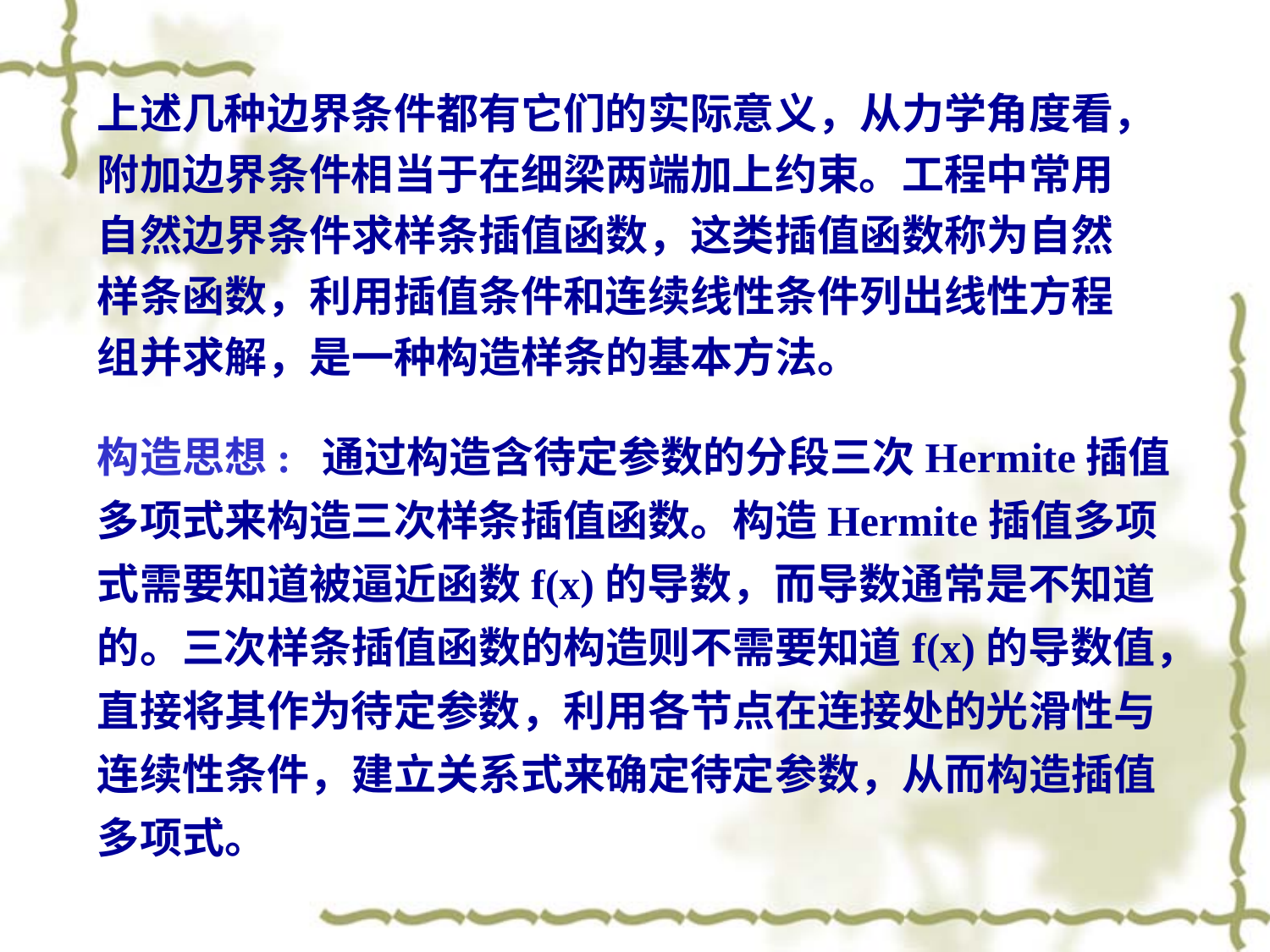

上述几种边界条件都有它们的实际意义，从力学角度看，附加边界条件相当于在细梁两端加上约束。工程中常用自然边界条件求样条插值函数，这类插值函数称为自然样条函数，利用插值条件和连续线性条件列出线性方程组并求解，是一种构造样条的基本方法。
构造思想:  通过构造含待定参数的分段三次Hermite插值多项式来构造三次样条插值函数。构造Hermite插值多项式需要知道被逼近函数f(x)的导数，而导数通常是不知道的。三次样条插值函数的构造则不需要知道f(x)的导数值，直接将其作为待定参数，利用各节点在连接处的光滑性与连续性条件，建立关系式来确定待定参数，从而构造插值多项式。